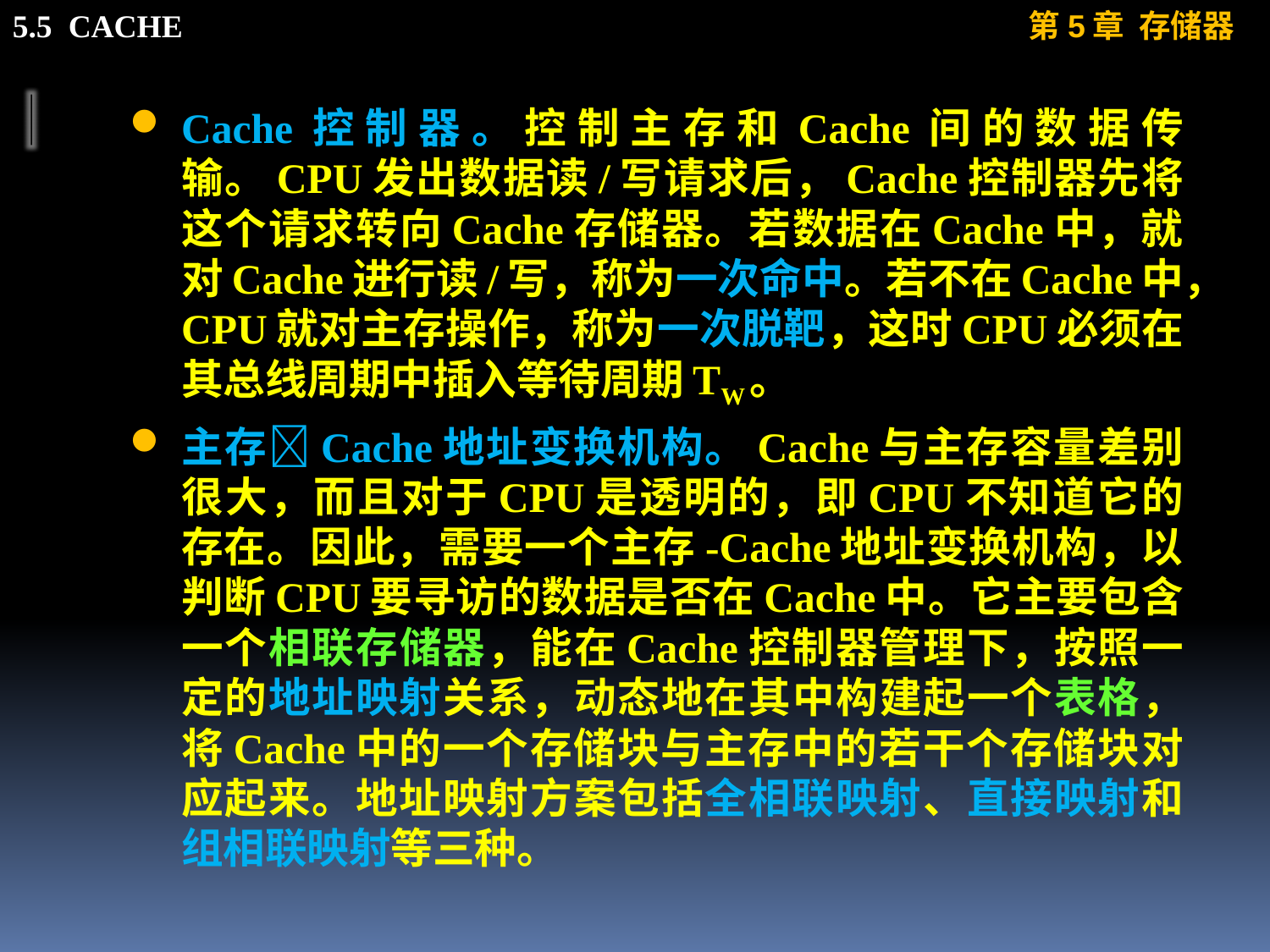

Cache控制器。控制主存和Cache间的数据传输。CPU发出数据读/写请求后，Cache控制器先将这个请求转向Cache存储器。若数据在Cache中，就对Cache进行读/写，称为一次命中。若不在Cache中，CPU就对主存操作，称为一次脱靶，这时CPU必须在其总线周期中插入等待周期TW。
主存−Cache地址变换机构。Cache与主存容量差别很大，而且对于CPU是透明的，即CPU不知道它的存在。因此，需要一个主存-Cache地址变换机构，以判断CPU要寻访的数据是否在Cache中。它主要包含一个相联存储器，能在Cache控制器管理下，按照一定的地址映射关系，动态地在其中构建起一个表格，将Cache中的一个存储块与主存中的若干个存储块对应起来。地址映射方案包括全相联映射、直接映射和组相联映射等三种。